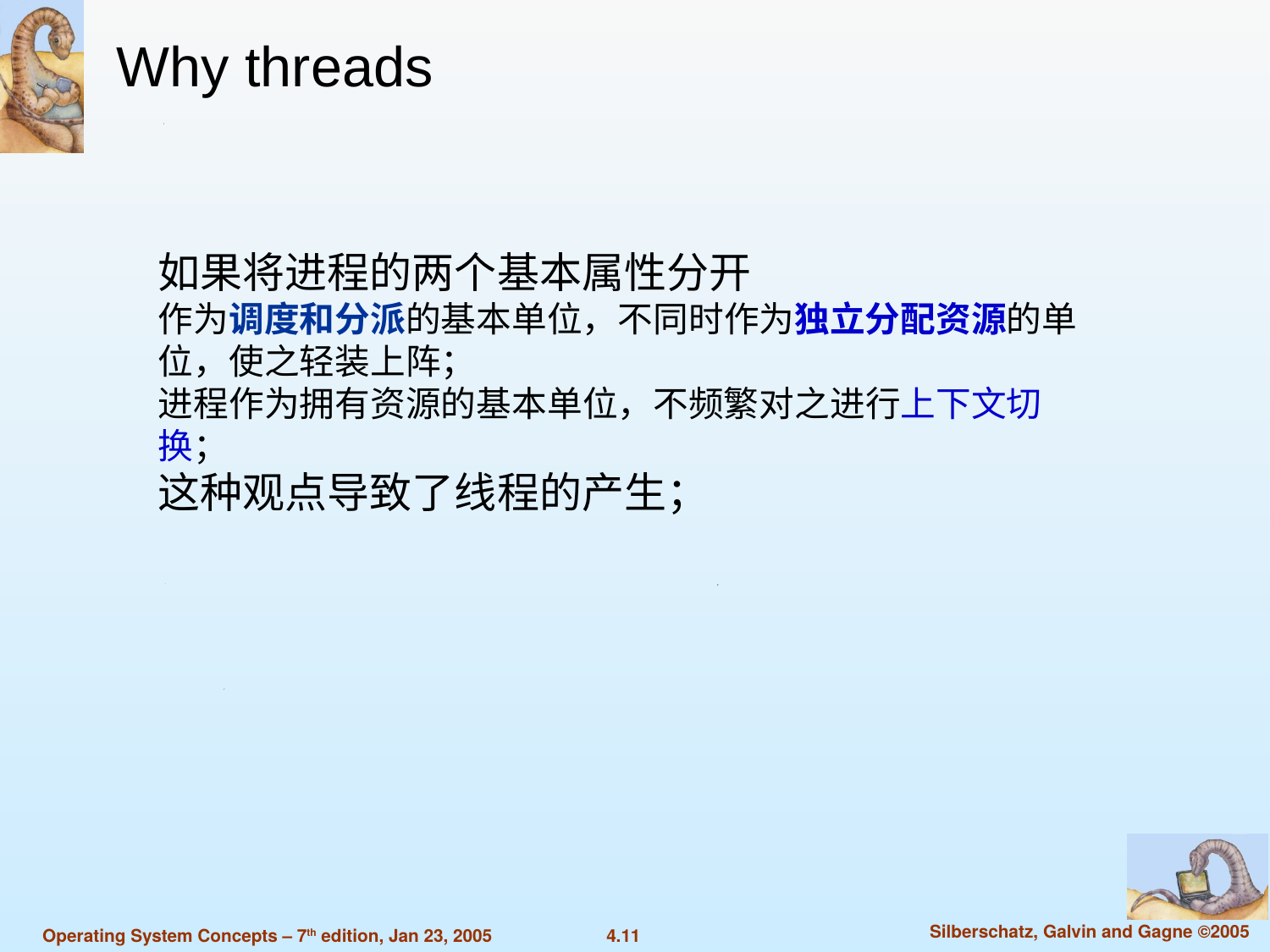

Why threads
如果将进程的两个基本属性分开
作为调度和分派的基本单位，不同时作为独立分配资源的单位，使之轻装上阵；
进程作为拥有资源的基本单位，不频繁对之进行上下文切换；
这种观点导致了线程的产生；